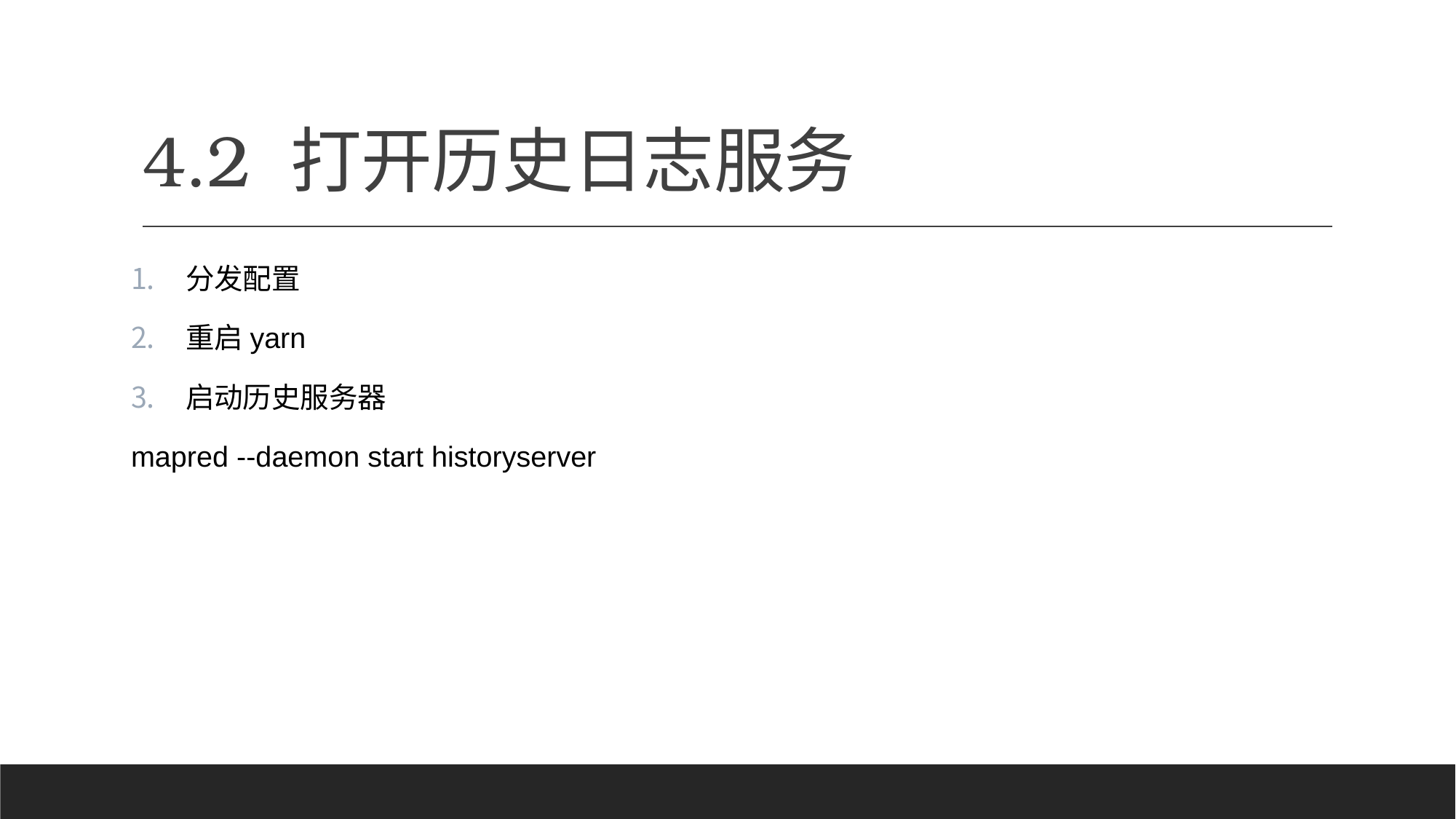

# 4.2 打开历史日志服务
分发配置
重启yarn
启动历史服务器
mapred --daemon start historyserver